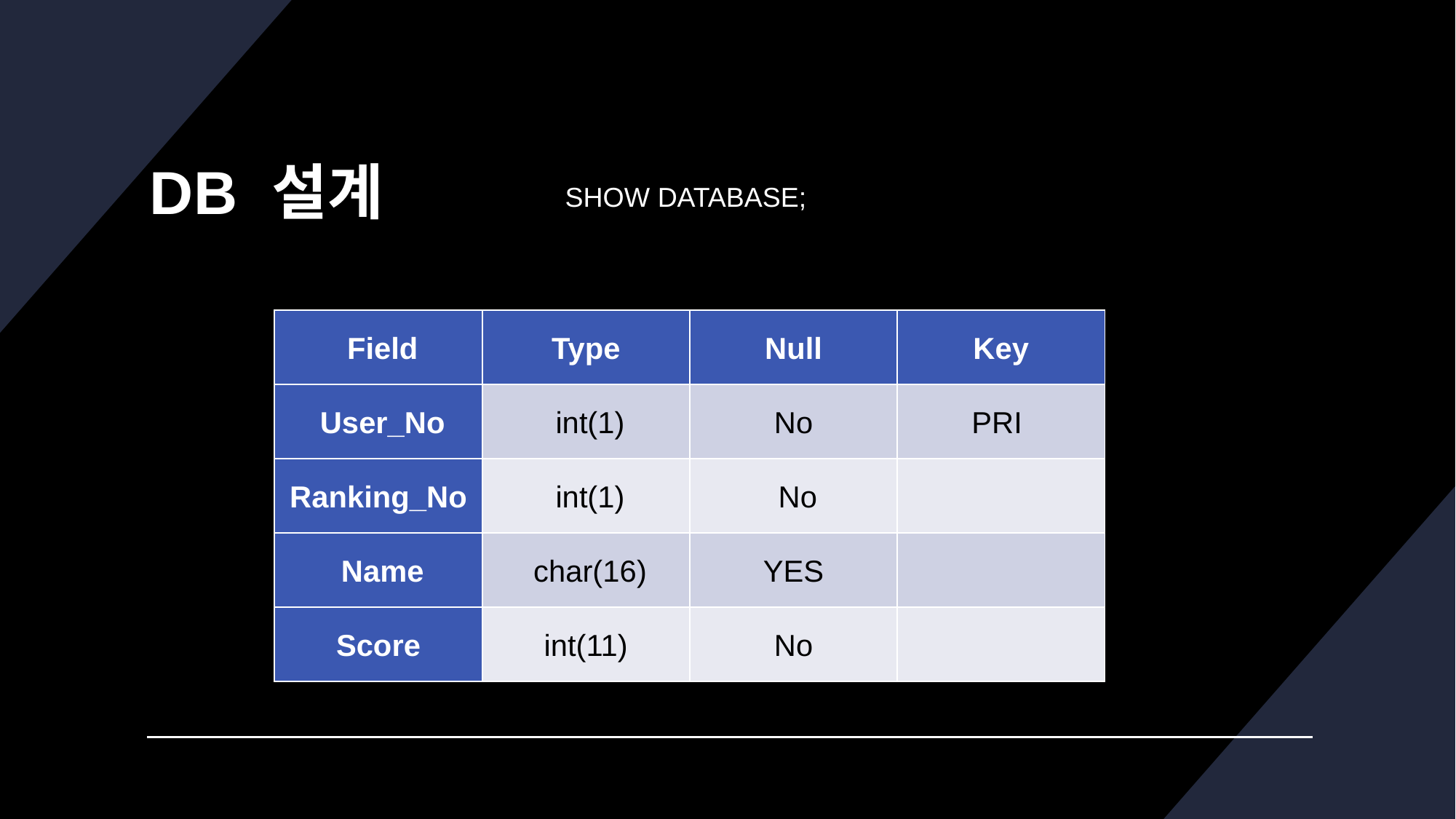

# DB 설계
SHOW DATABASE;
| Field | Type | Null | Key |
| --- | --- | --- | --- |
| User\_No | int(1) | No | PRI |
| Ranking\_No | int(1) | No |  |
| Name | char(16) | YES |  |
| Score | int(11) | No |  |